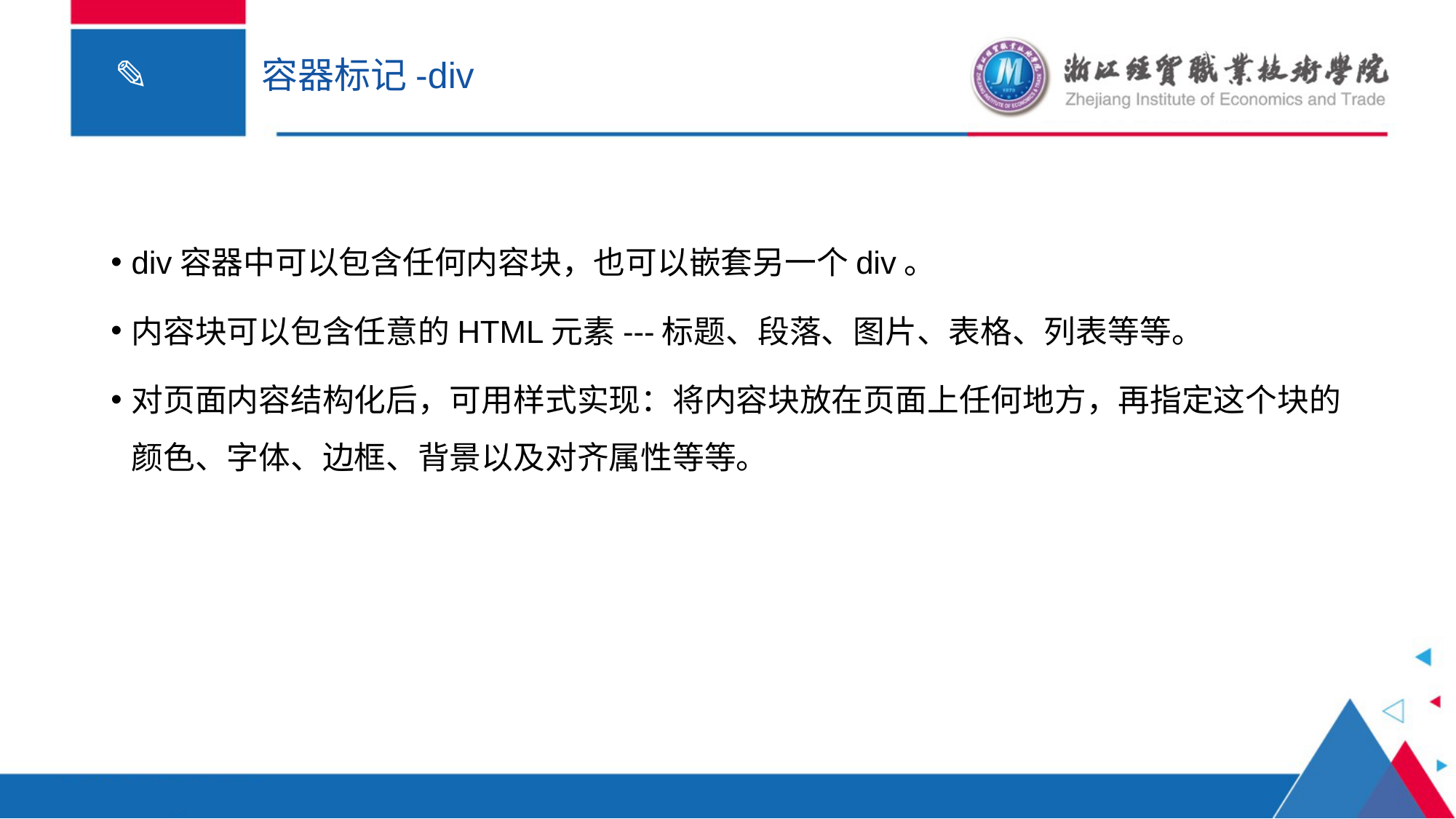

# 容器标记-div
div容器中可以包含任何内容块，也可以嵌套另一个div。
内容块可以包含任意的HTML元素---标题、段落、图片、表格、列表等等。
对页面内容结构化后，可用样式实现：将内容块放在页面上任何地方，再指定这个块的颜色、字体、边框、背景以及对齐属性等等。